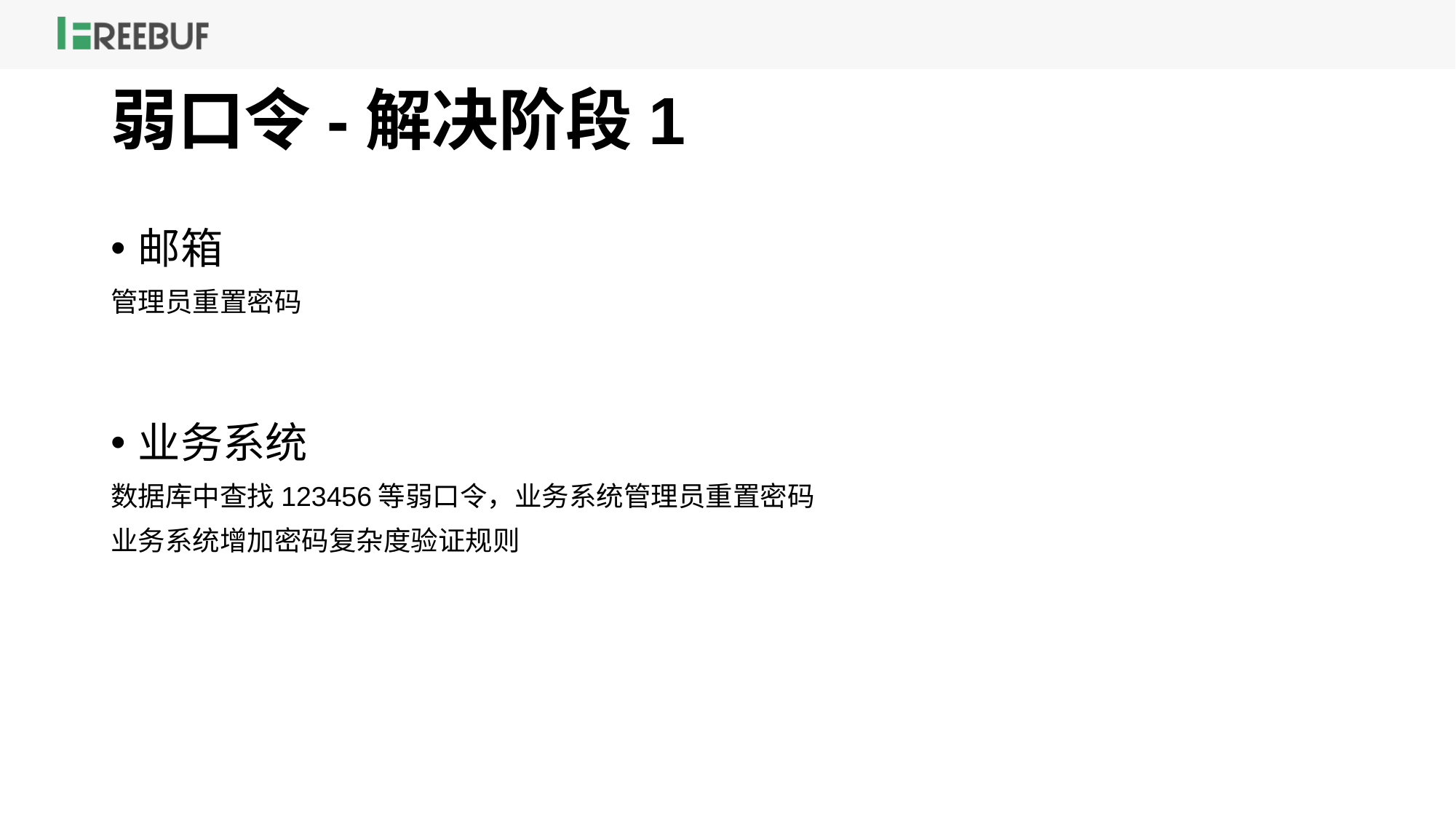

# 弱口令-解决阶段1
邮箱
管理员重置密码

业务系统
数据库中查找123456等弱口令，业务系统管理员重置密码
业务系统增加密码复杂度验证规则